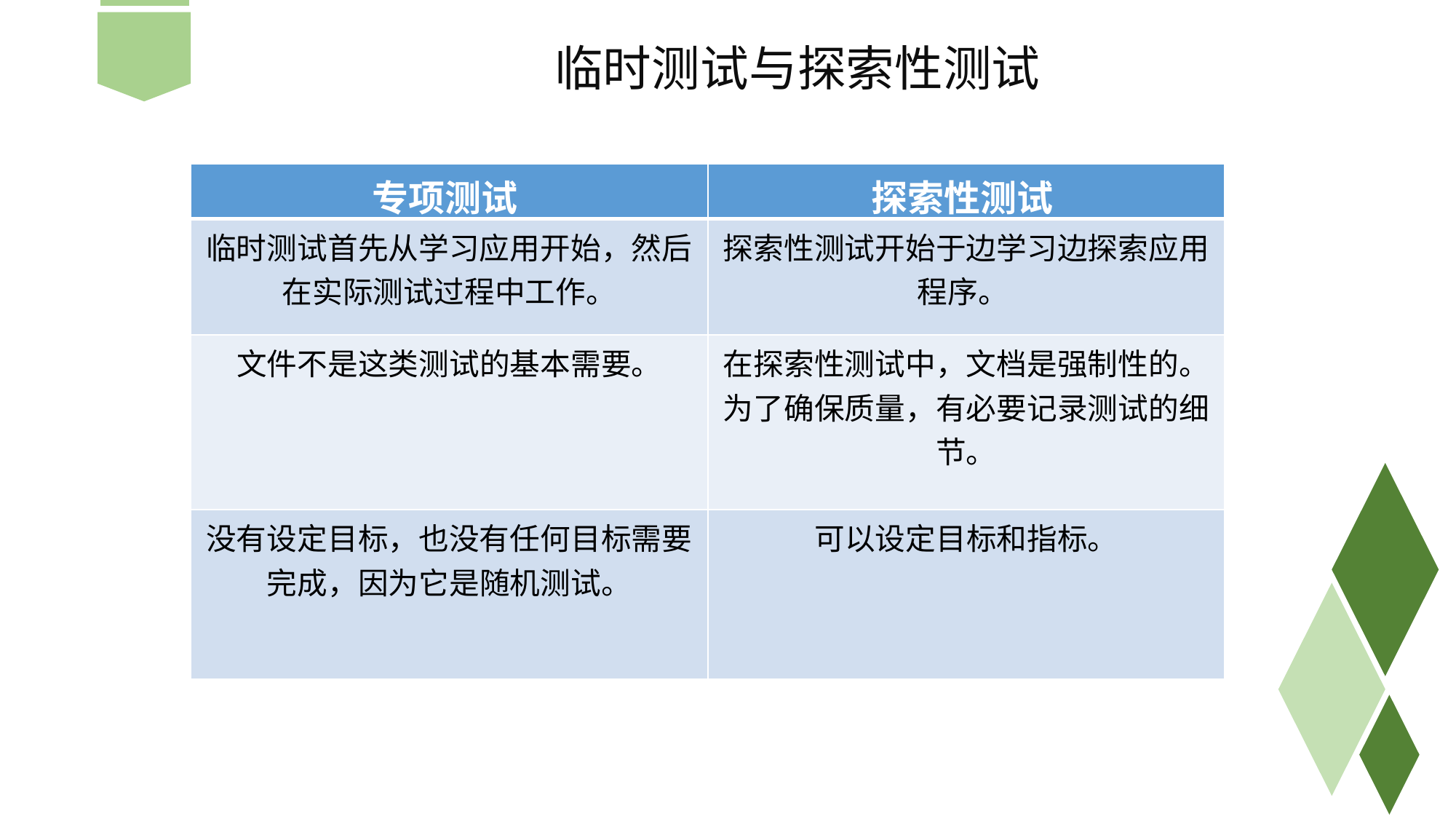

临时测试与探索性测试
| 专项测试 | 探索性测试 |
| --- | --- |
| 临时测试首先从学习应用开始，然后在实际测试过程中工作。 | 探索性测试开始于边学习边探索应用程序。 |
| 文件不是这类测试的基本需要。 | 在探索性测试中，文档是强制性的。为了确保质量，有必要记录测试的细节。 |
| 没有设定目标，也没有任何目标需要完成，因为它是随机测试。 | 可以设定目标和指标。 |

34